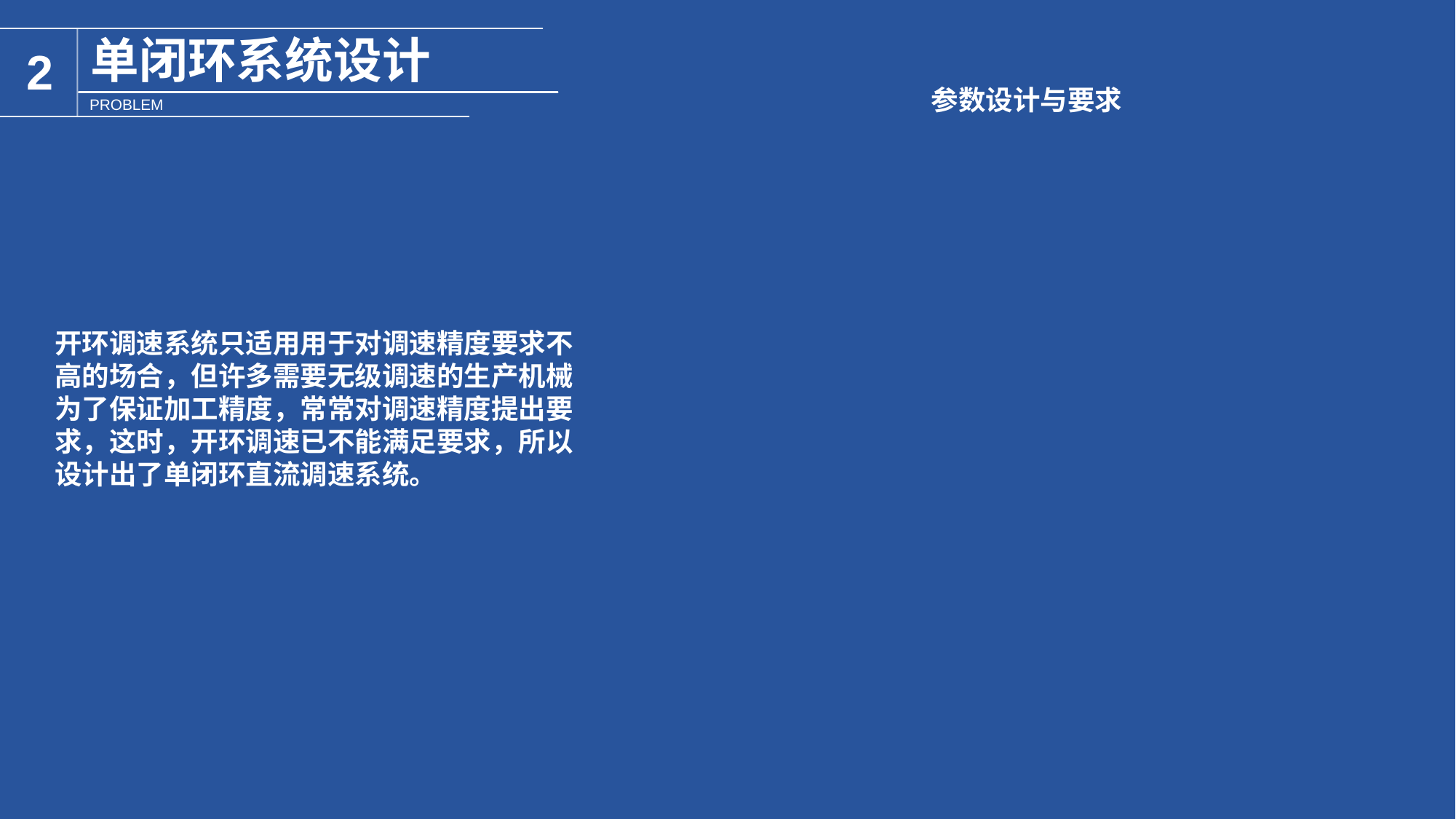

参数设计与要求
开环调速系统只适用用于对调速精度要求不高的场合，但许多需要无级调速的生产机械为了保证加工精度，常常对调速精度提出要求，这时，开环调速已不能满足要求，所以设计出了单闭环直流调速系统。